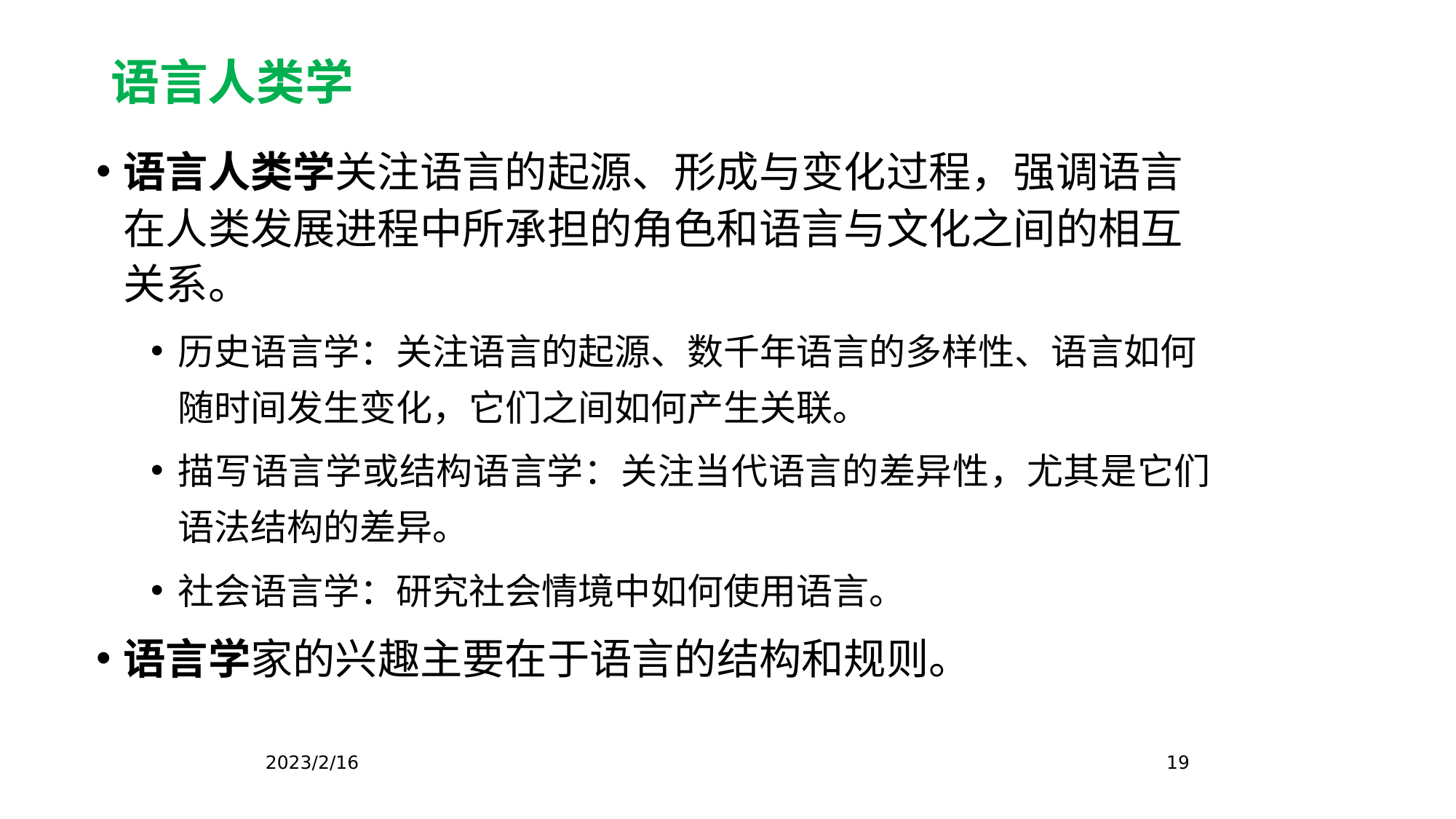

语言人类学
语言人类学关注语言的起源、形成与变化过程，强调语言在人类发展进程中所承担的角色和语言与文化之间的相互关系。
历史语言学：关注语言的起源、数千年语言的多样性、语言如何随时间发生变化，它们之间如何产生关联。
描写语言学或结构语言学：关注当代语言的差异性，尤其是它们语法结构的差异。
社会语言学：研究社会情境中如何使用语言。
语言学家的兴趣主要在于语言的结构和规则。
2023/2/16
19